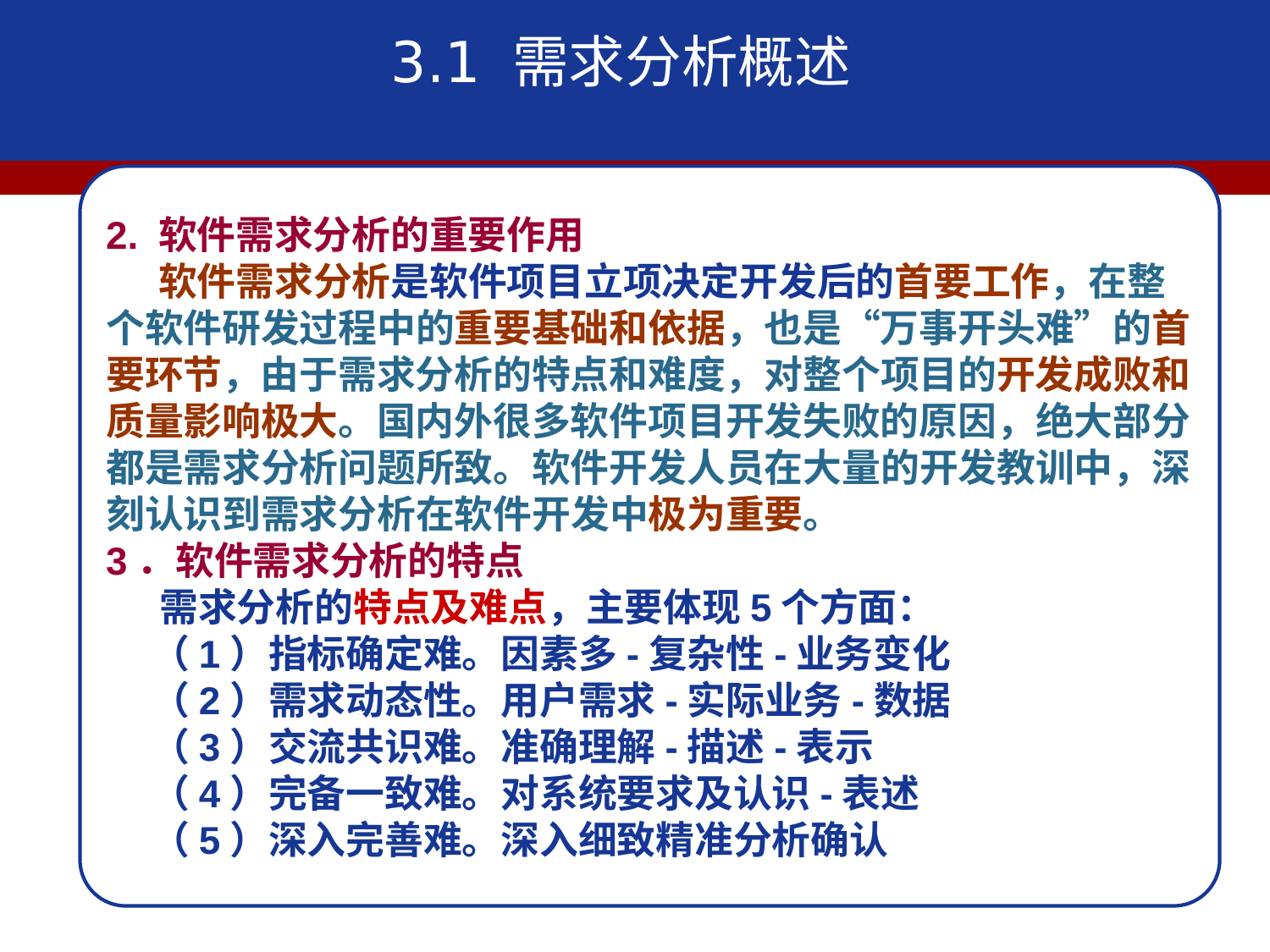

3.1 需求分析概述

2. 软件需求分析的重要作用
     软件需求分析是软件项目立项决定开发后的首要工作，在整个软件研发过程中的重要基础和依据，也是“万事开头难”的首要环节，由于需求分析的特点和难度，对整个项目的开发成败和质量影响极大。国内外很多软件项目开发失败的原因，绝大部分都是需求分析问题所致。软件开发人员在大量的开发教训中，深刻认识到需求分析在软件开发中极为重要。
3．软件需求分析的特点
     需求分析的特点及难点，主要体现5个方面：
    （1）指标确定难。因素多-复杂性-业务变化
    （2）需求动态性。用户需求-实际业务-数据
    （3）交流共识难。准确理解-描述-表示
    （4）完备一致难。对系统要求及认识-表述
    （5）深入完善难。深入细致精准分析确认